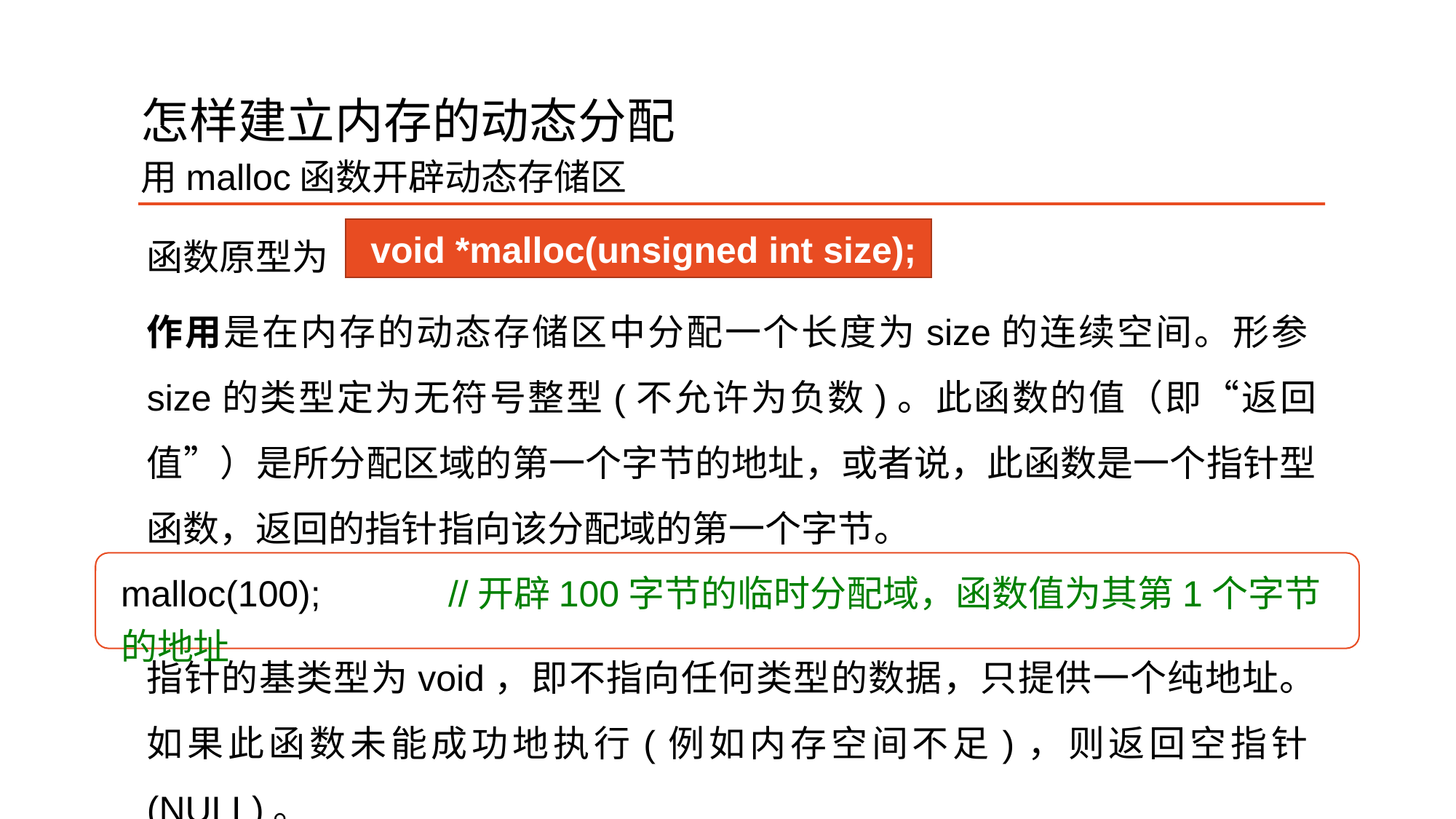

# 怎样建立内存的动态分配
用malloc函数开辟动态存储区
函数原型为
作用是在内存的动态存储区中分配一个长度为size的连续空间。形参size的类型定为无符号整型(不允许为负数)。此函数的值（即“返回值”）是所分配区域的第一个字节的地址，或者说，此函数是一个指针型函数，返回的指针指向该分配域的第一个字节。

指针的基类型为void，即不指向任何类型的数据，只提供一个纯地址。如果此函数未能成功地执行(例如内存空间不足)，则返回空指针(NULL)。
void *malloc(unsigned int size);
malloc(100);		//开辟100字节的临时分配域，函数值为其第1个字节的地址